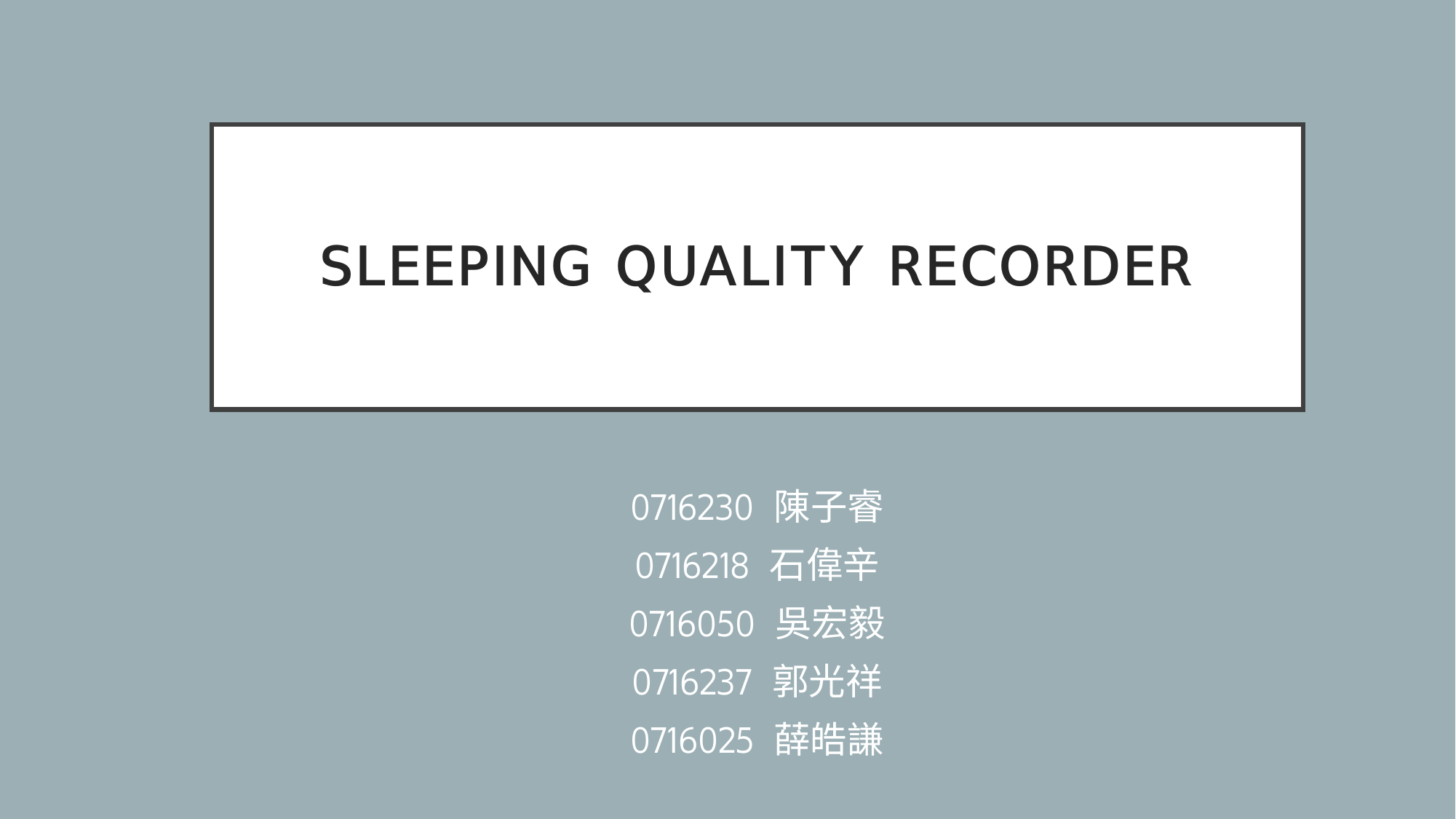

# Sleeping Quality Recorder

0716230 陳子睿
0716218 石偉辛
0716050 吳宏毅
0716237 郭光祥
0716025 薛皓謙